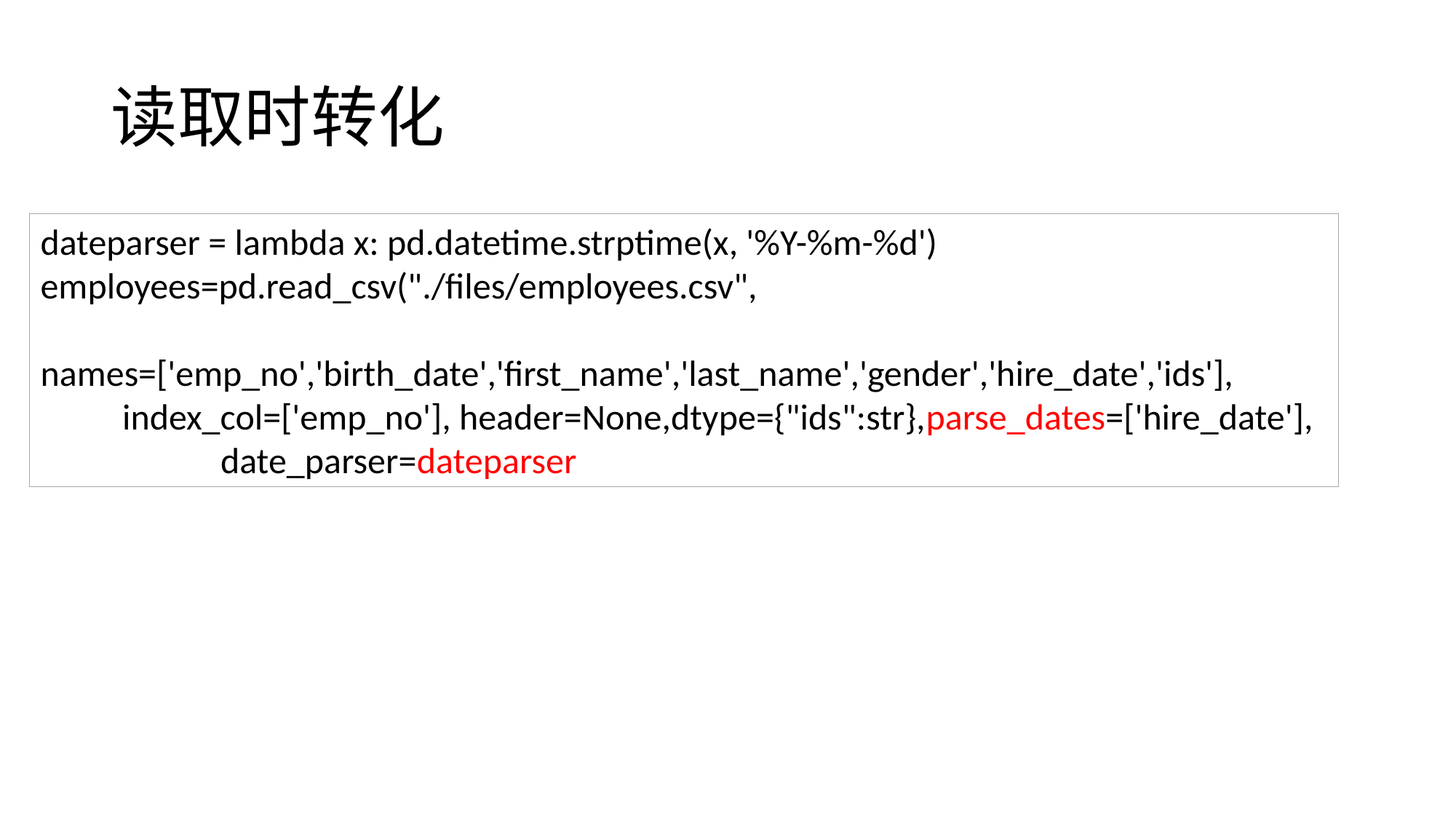

# 读取时转化
dateparser = lambda x: pd.datetime.strptime(x, '%Y-%m-%d')
employees=pd.read_csv("./files/employees.csv",
            names=['emp_no','birth_date','first_name','last_name','gender','hire_date','ids'],
          index_col=['emp_no'], header=None,dtype={"ids":str},parse_dates=['hire_date'],
                      date_parser=dateparser